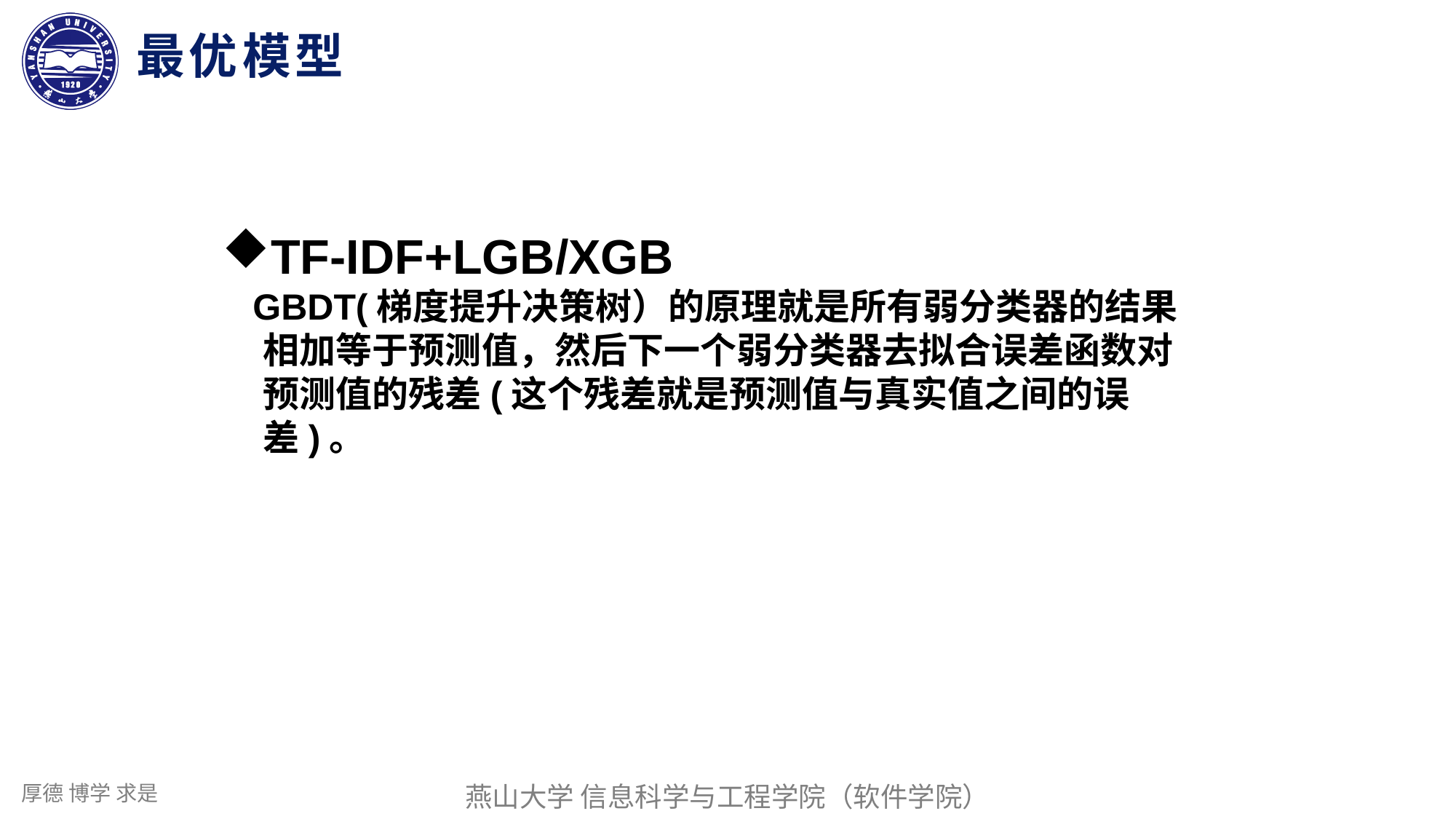

最优模型
TF-IDF+LGB/XGB
   GBDT(梯度提升决策树）的原理就是所有弱分类器的结果相加等于预测值，然后下一个弱分类器去拟合误差函数对预测值的残差(这个残差就是预测值与真实值之间的误差)。
20